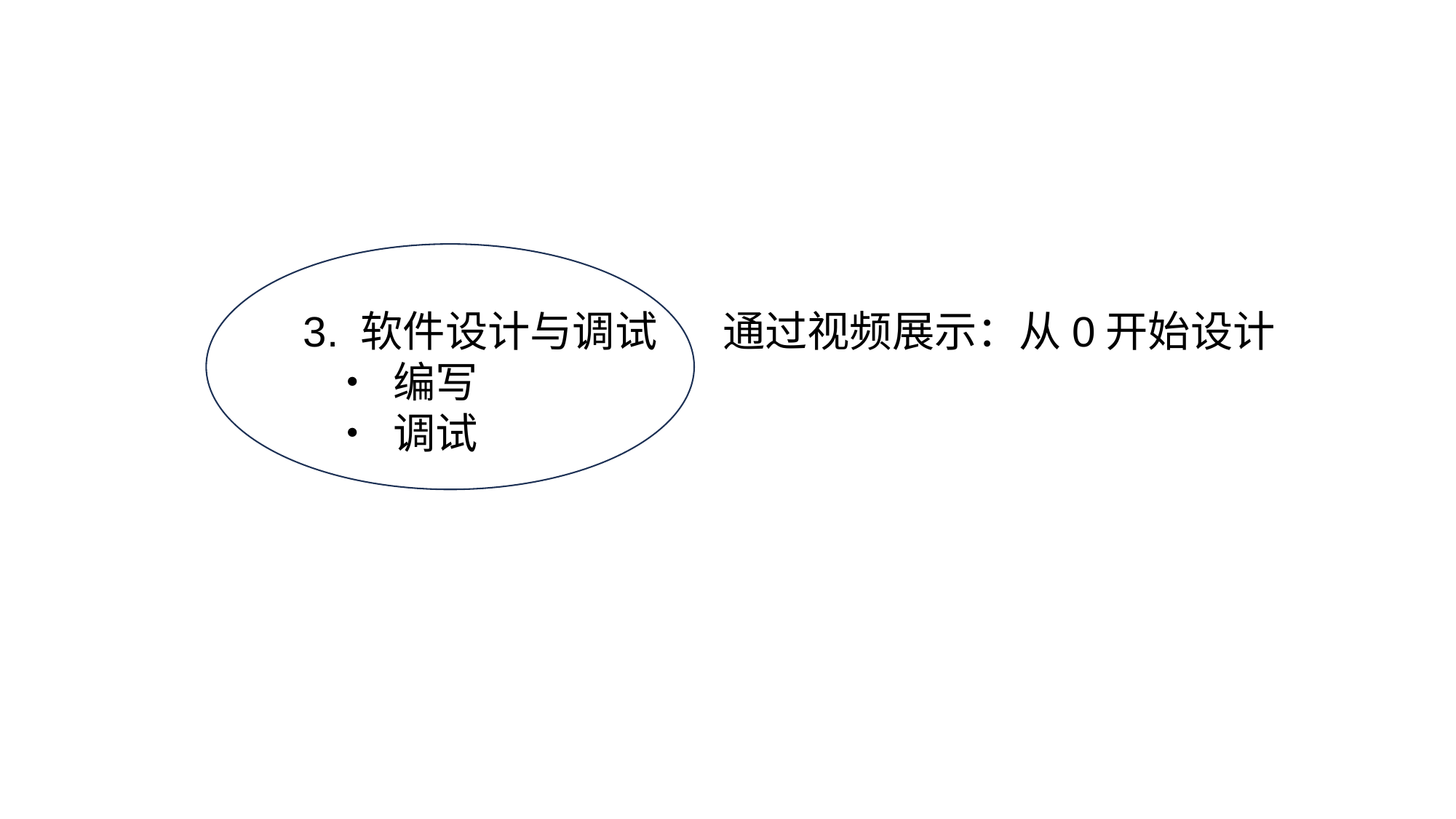

3. 软件设计与调试
   • 编写
   • 调试
通过视频展示：从0开始设计